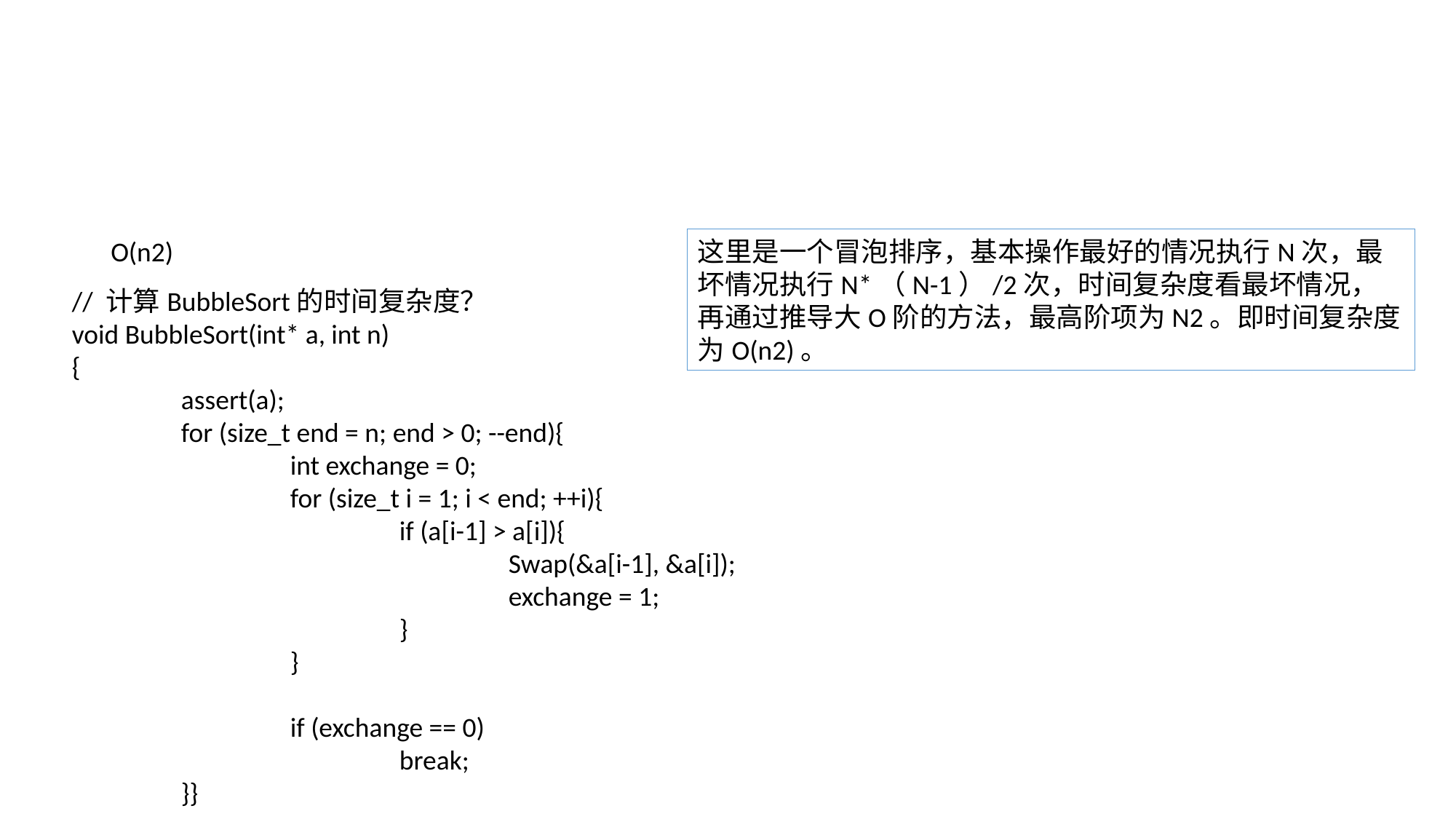

#
O(n2)
这里是一个冒泡排序，基本操作最好的情况执行N次，最坏情况执行N*（N-1）/2次，时间复杂度看最坏情况，再通过推导大O阶的方法，最高阶项为N2。即时间复杂度为O(n2)。
// 计算BubbleSort的时间复杂度？
void BubbleSort(int* a, int n)
{
	assert(a);
	for (size_t end = n; end > 0; --end){
		int exchange = 0;
		for (size_t i = 1; i < end; ++i){
			if (a[i-1] > a[i]){
				Swap(&a[i-1], &a[i]);
				exchange = 1;
			}
		}

		if (exchange == 0)
			break;
	}}